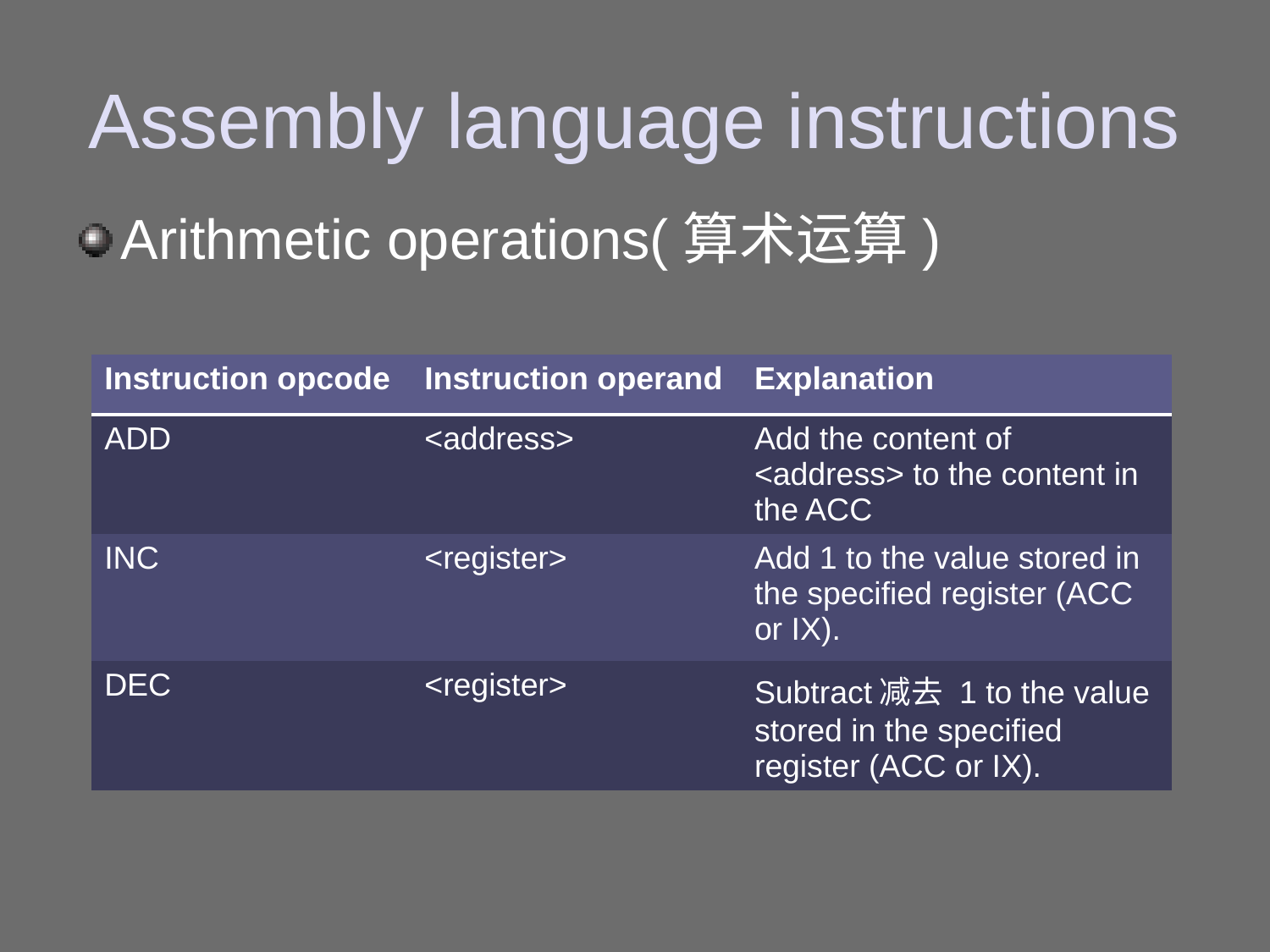

# Assembly language instructions
Arithmetic operations(算术运算)

| Instruction opcode | Instruction operand | Explanation |
| --- | --- | --- |
| ADD | <address> | Add the content of <address> to the content in the ACC |
| INC | <register> | Add 1 to the value stored in the specified register (ACC or IX). |
| DEC | <register> | Subtract减去 1 to the value stored in the specified register (ACC or IX). |